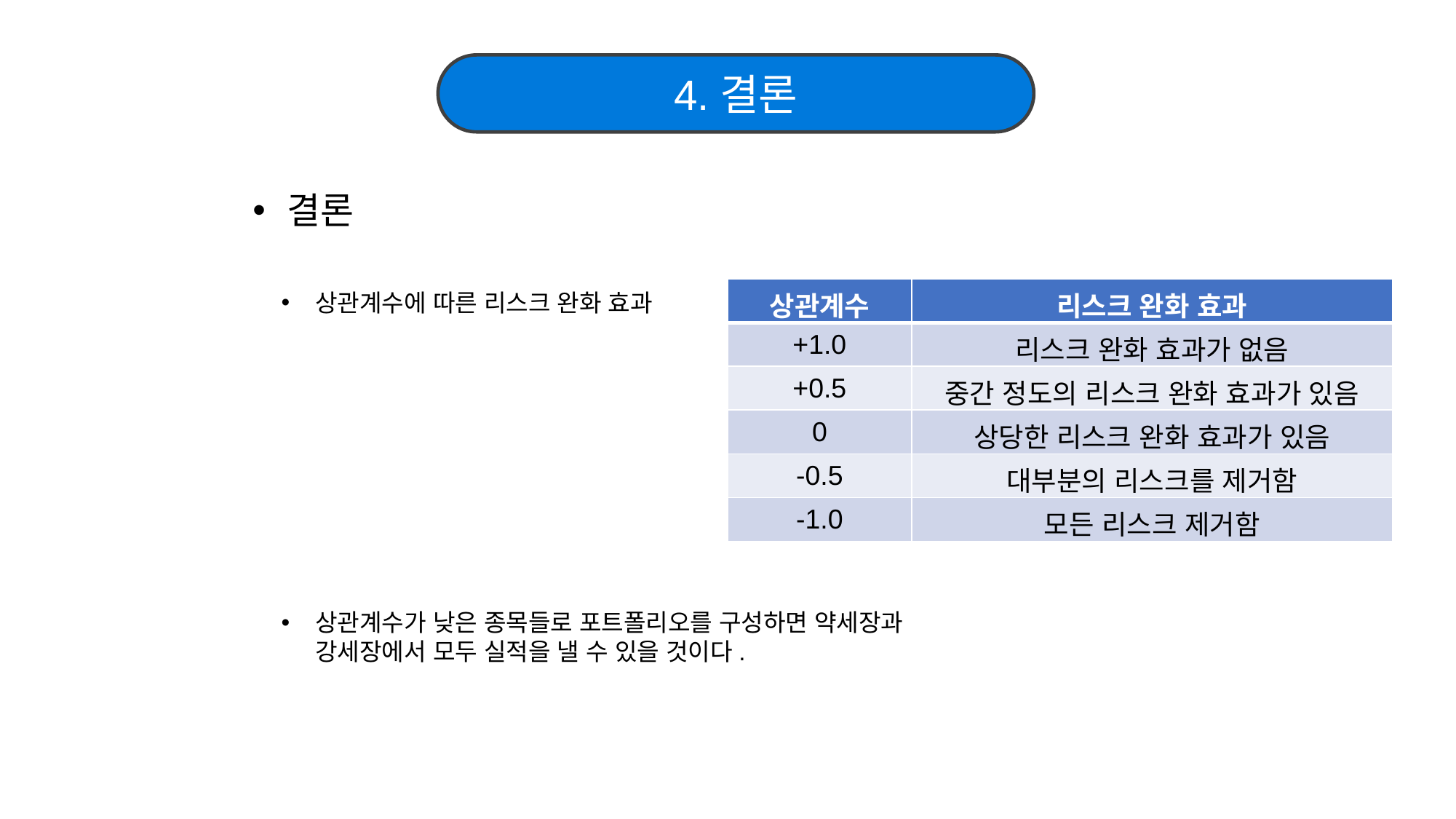

4.결론
결론

| 상관계수 | 리스크 완화 효과 |
| --- | --- |
| +1.0 | 리스크 완화 효과가 없음 |
| +0.5 | 중간 정도의 리스크 완화 효과가 있음 |
| 0 | 상당한 리스크 완화 효과가 있음 |
| -0.5 | 대부분의 리스크를 제거함 |
| -1.0 | 모든 리스크 제거함 |
상관계수에 따른 리스크 완화 효과

상관계수가 낮은 종목들로 포트폴리오를 구성하면 약세장과 강세장에서 모두 실적을 낼 수 있을 것이다.